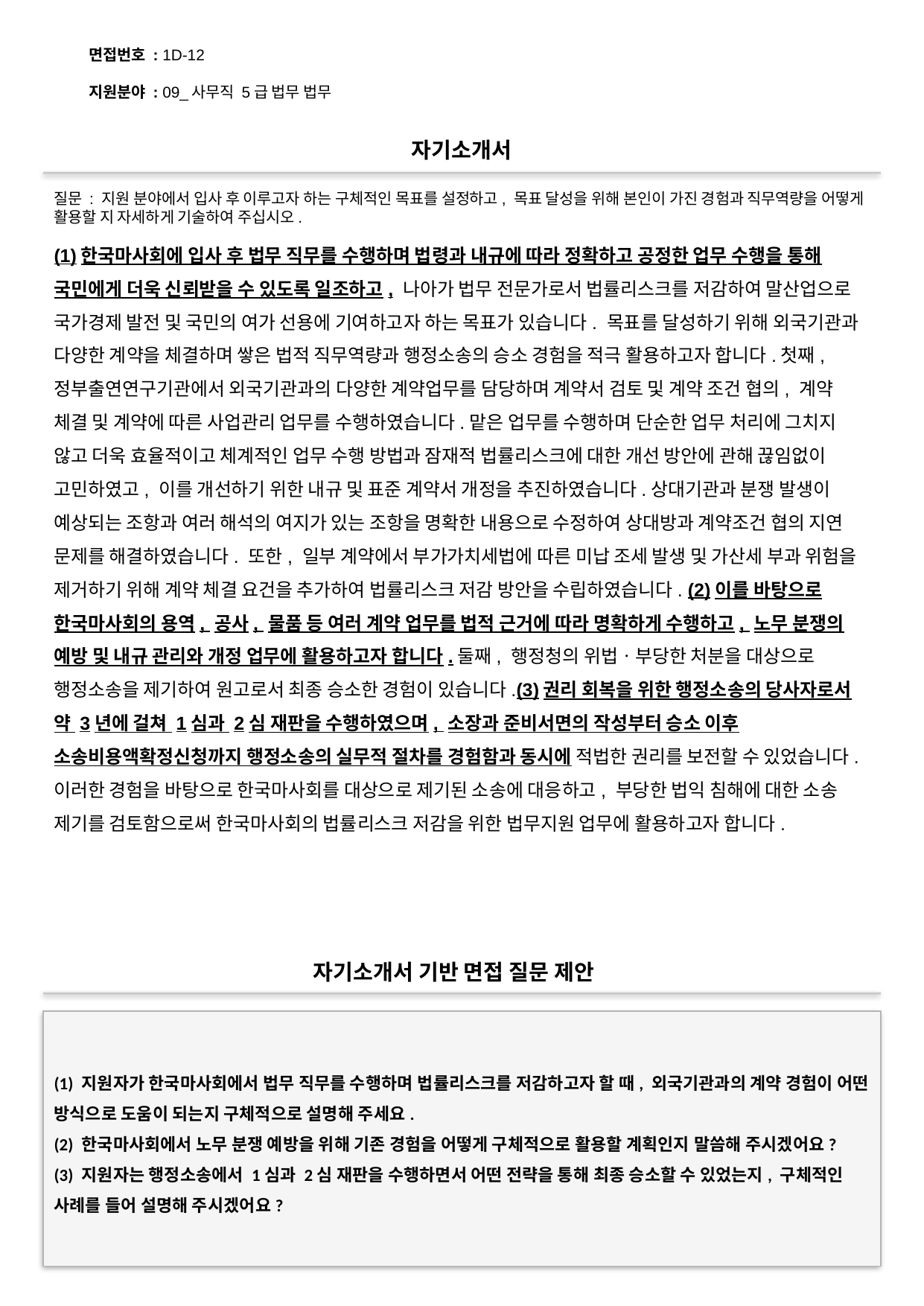

면접번호 : 1D-12

지원분야 : 09_사무직 5급 법무 법무
#

자기소개서

질문 : 지원 분야에서 입사 후 이루고자 하는 구체적인 목표를 설정하고, 목표 달성을 위해 본인이 가진 경험과 직무역량을 어떻게 활용할 지 자세하게 기술하여 주십시오.

(1)한국마사회에 입사 후 법무 직무를 수행하며 법령과 내규에 따라 정확하고 공정한 업무 수행을 통해 국민에게 더욱 신뢰받을 수 있도록 일조하고, 나아가 법무 전문가로서 법률리스크를 저감하여 말산업으로 국가경제 발전 및 국민의 여가 선용에 기여하고자 하는 목표가 있습니다. 목표를 달성하기 위해 외국기관과 다양한 계약을 체결하며 쌓은 법적 직무역량과 행정소송의 승소 경험을 적극 활용하고자 합니다.첫째, 정부출연연구기관에서 외국기관과의 다양한 계약업무를 담당하며 계약서 검토 및 계약 조건 협의, 계약 체결 및 계약에 따른 사업관리 업무를 수행하였습니다.맡은 업무를 수행하며 단순한 업무 처리에 그치지 않고 더욱 효율적이고 체계적인 업무 수행 방법과 잠재적 법률리스크에 대한 개선 방안에 관해 끊임없이 고민하였고, 이를 개선하기 위한 내규 및 표준 계약서 개정을 추진하였습니다.상대기관과 분쟁 발생이 예상되는 조항과 여러 해석의 여지가 있는 조항을 명확한 내용으로 수정하여 상대방과 계약조건 협의 지연 문제를 해결하였습니다. 또한, 일부 계약에서 부가가치세법에 따른 미납 조세 발생 및 가산세 부과 위험을 제거하기 위해 계약 체결 요건을 추가하여 법률리스크 저감 방안을 수립하였습니다. (2)이를 바탕으로 한국마사회의 용역, 공사, 물품 등 여러 계약 업무를 법적 근거에 따라 명확하게 수행하고, 노무 분쟁의 예방 및 내규 관리와 개정 업무에 활용하고자 합니다.둘째, 행정청의 위법ㆍ부당한 처분을 대상으로 행정소송을 제기하여 원고로서 최종 승소한 경험이 있습니다.(3)권리 회복을 위한 행정소송의 당사자로서 약 3년에 걸쳐 1심과 2심 재판을 수행하였으며, 소장과 준비서면의 작성부터 승소 이후 소송비용액확정신청까지 행정소송의 실무적 절차를 경험함과 동시에 적법한 권리를 보전할 수 있었습니다. 이러한 경험을 바탕으로 한국마사회를 대상으로 제기된 소송에 대응하고, 부당한 법익 침해에 대한 소송 제기를 검토함으로써 한국마사회의 법률리스크 저감을 위한 법무지원 업무에 활용하고자 합니다.

자기소개서 기반 면접 질문 제안

(1) 지원자가 한국마사회에서 법무 직무를 수행하며 법률리스크를 저감하고자 할 때, 외국기관과의 계약 경험이 어떤 방식으로 도움이 되는지 구체적으로 설명해 주세요.
(2) 한국마사회에서 노무 분쟁 예방을 위해 기존 경험을 어떻게 구체적으로 활용할 계획인지 말씀해 주시겠어요?
(3) 지원자는 행정소송에서 1심과 2심 재판을 수행하면서 어떤 전략을 통해 최종 승소할 수 있었는지, 구체적인 사례를 들어 설명해 주시겠어요?